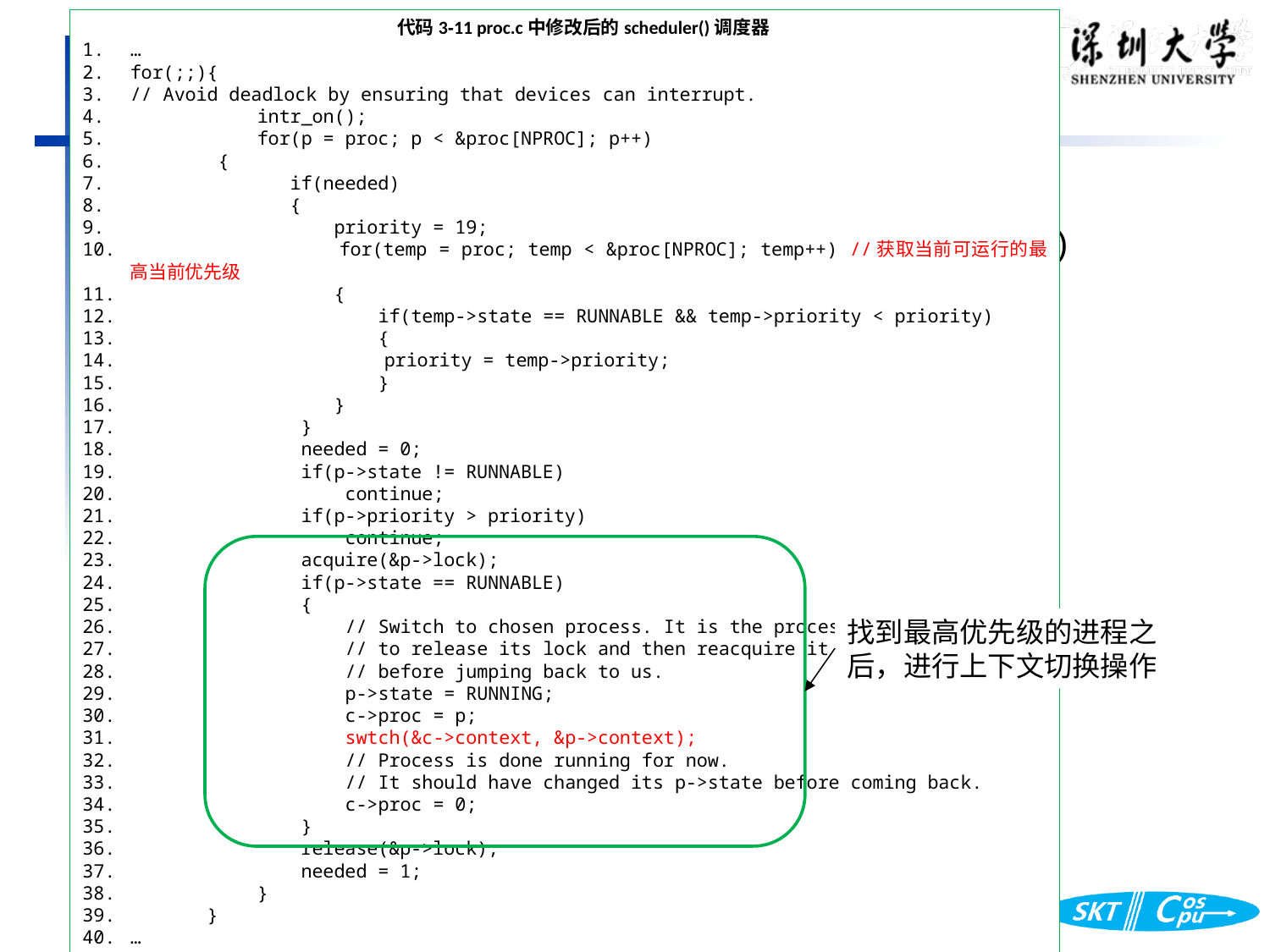

代码3‑11 proc.c中修改后的scheduler()调度器
…
for(;;){
// Avoid deadlock by ensuring that devices can interrupt.
 	intr_on();
 	for(p = proc; p < &proc[NPROC]; p++)
        {
 	   if(needed)
 	   {
 	       priority = 19;
 	       for(temp = proc; temp < &proc[NPROC]; temp++) //获取当前可运行的最高当前优先级
 	       {
 	           if(temp->state == RUNNABLE && temp->priority < priority)
 	           {
 	 	priority = temp->priority;
 	           }
 	       }
 	    }
 	    needed = 0;
 	    if(p->state != RUNNABLE)
 	        continue;
 	    if(p->priority > priority)
 	        continue;
 	    acquire(&p->lock);
 	    if(p->state == RUNNABLE)
 	    {
 	        // Switch to chosen process. It is the process's job
 	        // to release its lock and then reacquire it
 	        // before jumping back to us.
 	        p->state = RUNNING;
 	        c->proc = p;
 	        swtch(&c->context, &p->context);
 	        // Process is done running for now.
 	        // It should have changed its p->state before coming back.
 	        c->proc = 0;
 	    }
 	    release(&p->lock);
 	    needed = 1;
 	}
       }
…
修改调度器（以支持优先级调度）
为支持优先级调度，最终要修改的是调度器scheduler()

找到最高优先级的进程之后，进行上下文切换操作